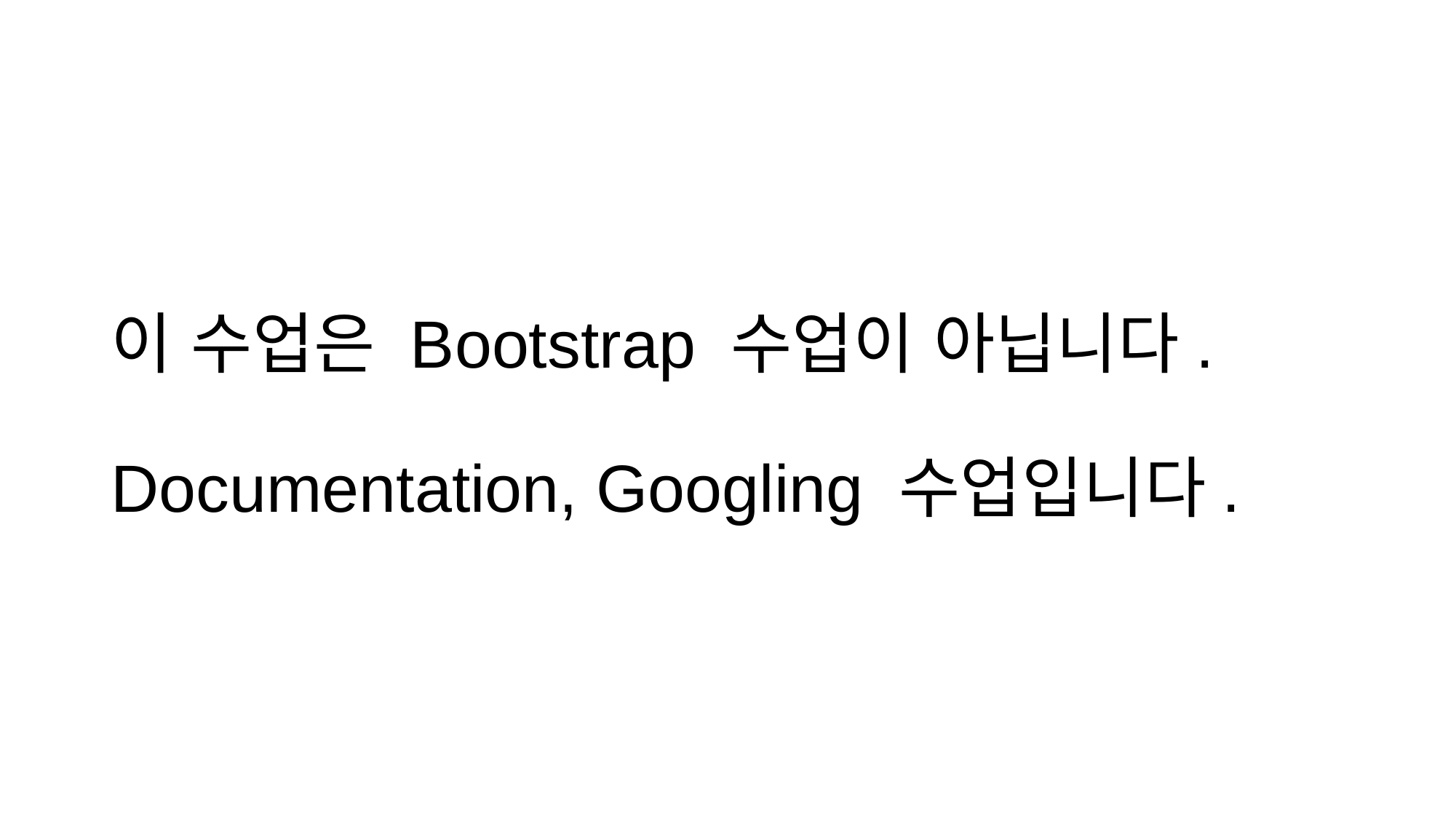

# 이 수업은 Bootstrap 수업이 아닙니다. Documentation, Googling 수업입니다.